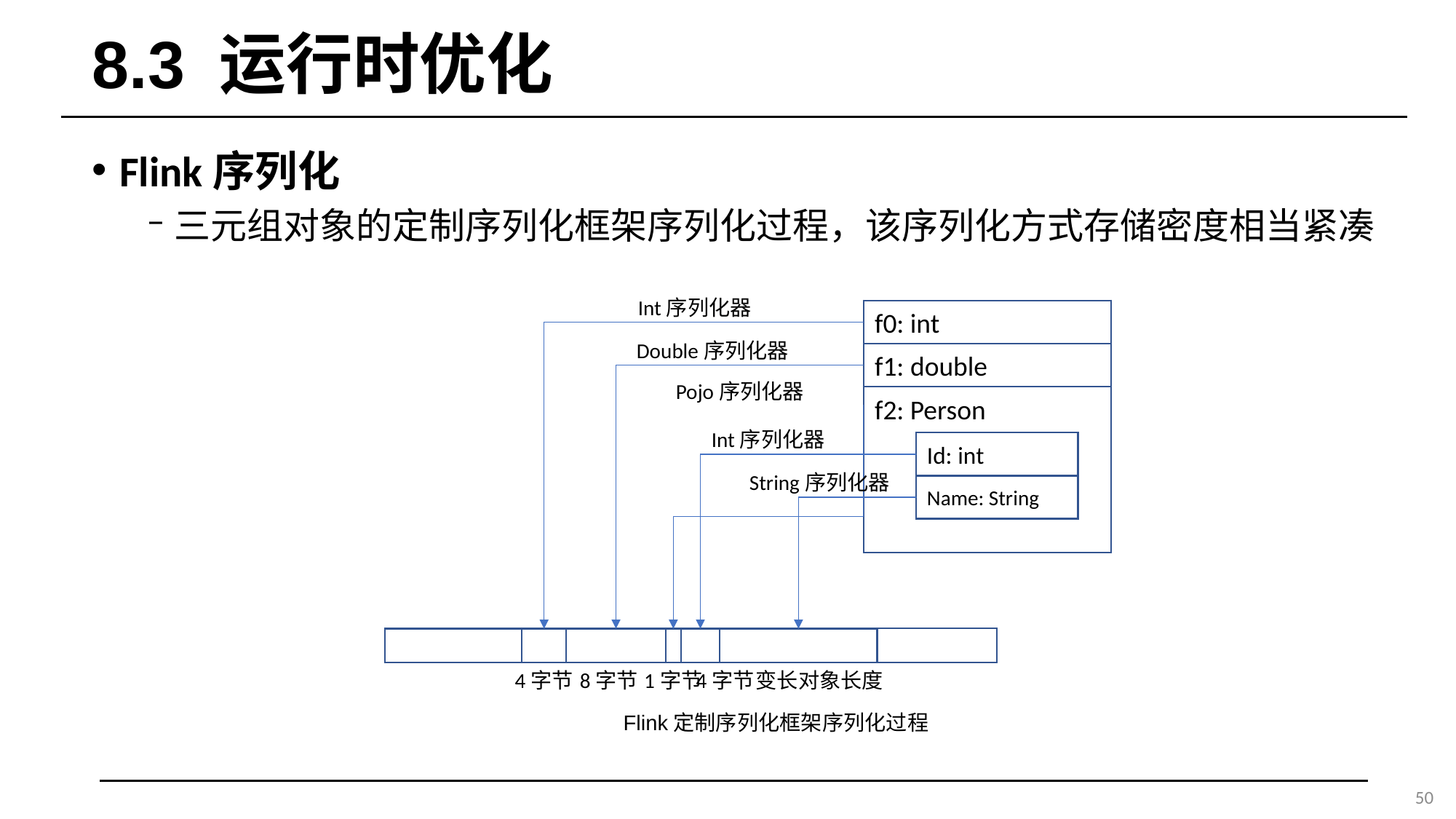

# 8.3 运行时优化
Flink序列化
三元组对象的定制序列化框架序列化过程，该序列化方式存储密度相当紧凑
Int序列化器
f0: int
Double序列化器
f1: double
Pojo序列化器
f2: Person
Int序列化器
Id: int
String序列化器
Name: String

变长对象长度
4字节
8字节
1字节
4字节
Flink定制序列化框架序列化过程
50